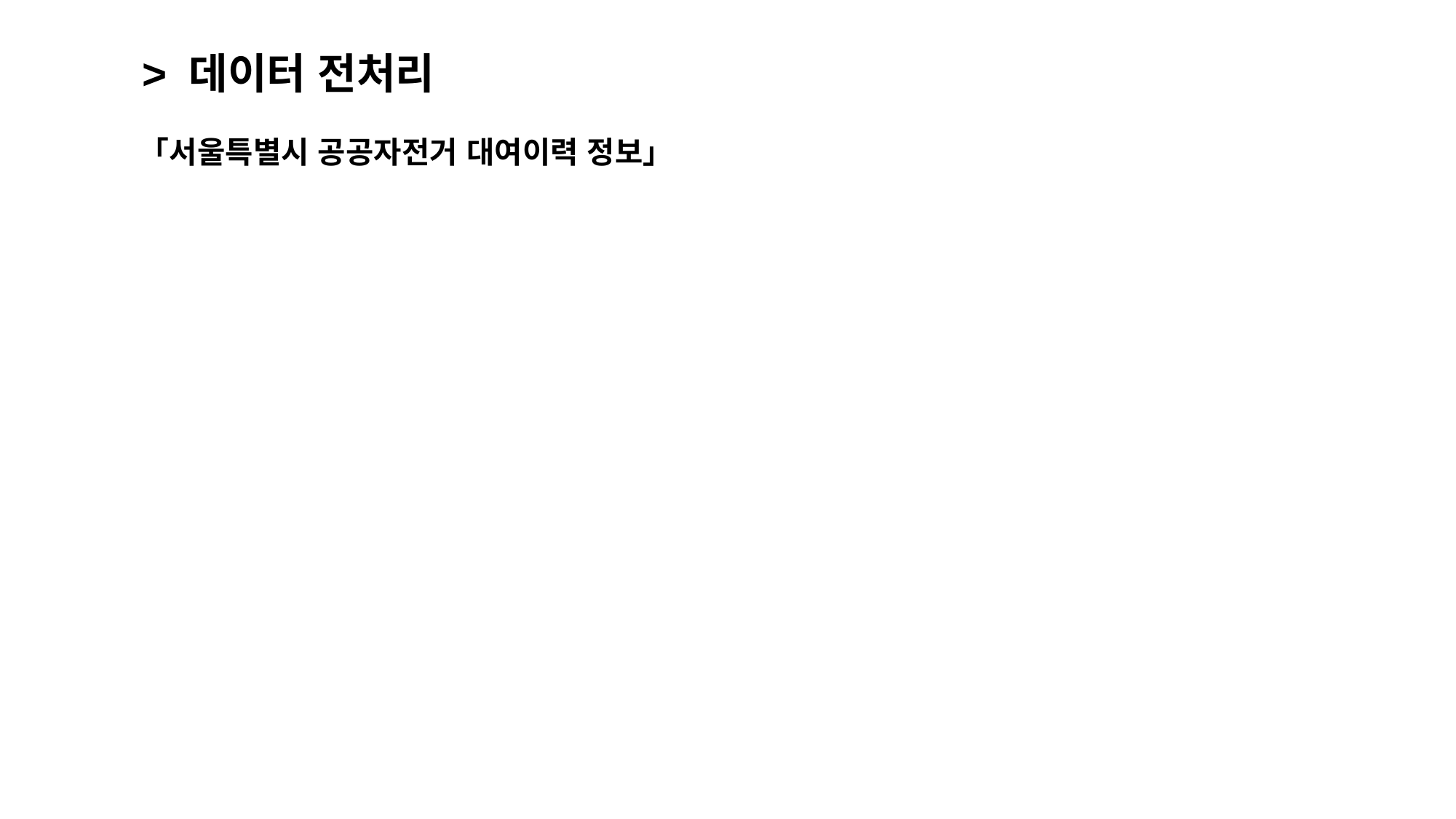

> 데이터 전처리
｢서울특별시 공공자전거 대여이력 정보｣